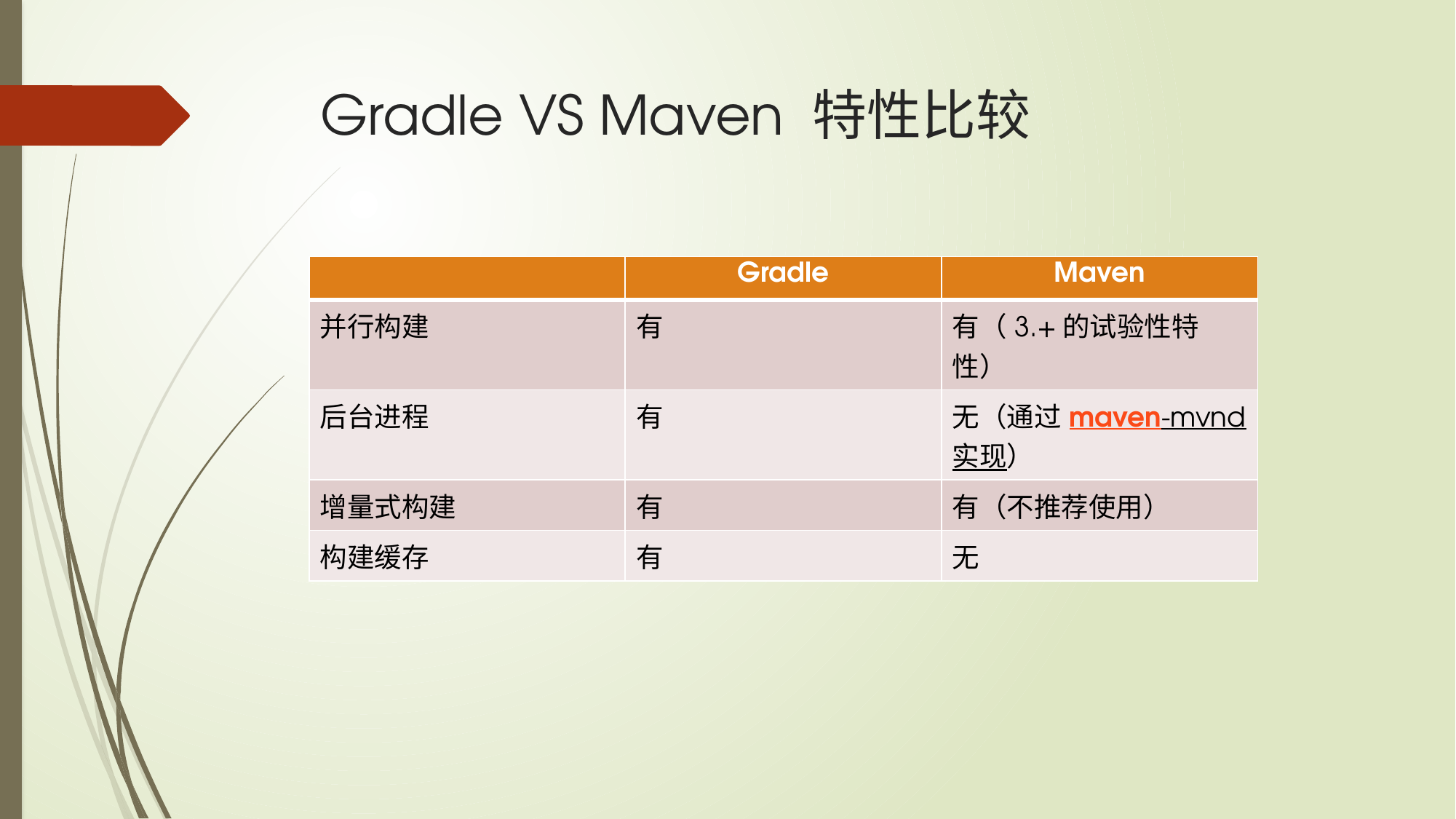

# Gradle VS Maven 特性比较
|  | Gradle | Maven |
| --- | --- | --- |
| 并行构建 | 有 | 有（3.+的试验性特性） |
| 后台进程 | 有 | 无（通过maven-mvnd实现） |
| 增量式构建 | 有 | 有（不推荐使用） |
| 构建缓存 | 有 | 无 |